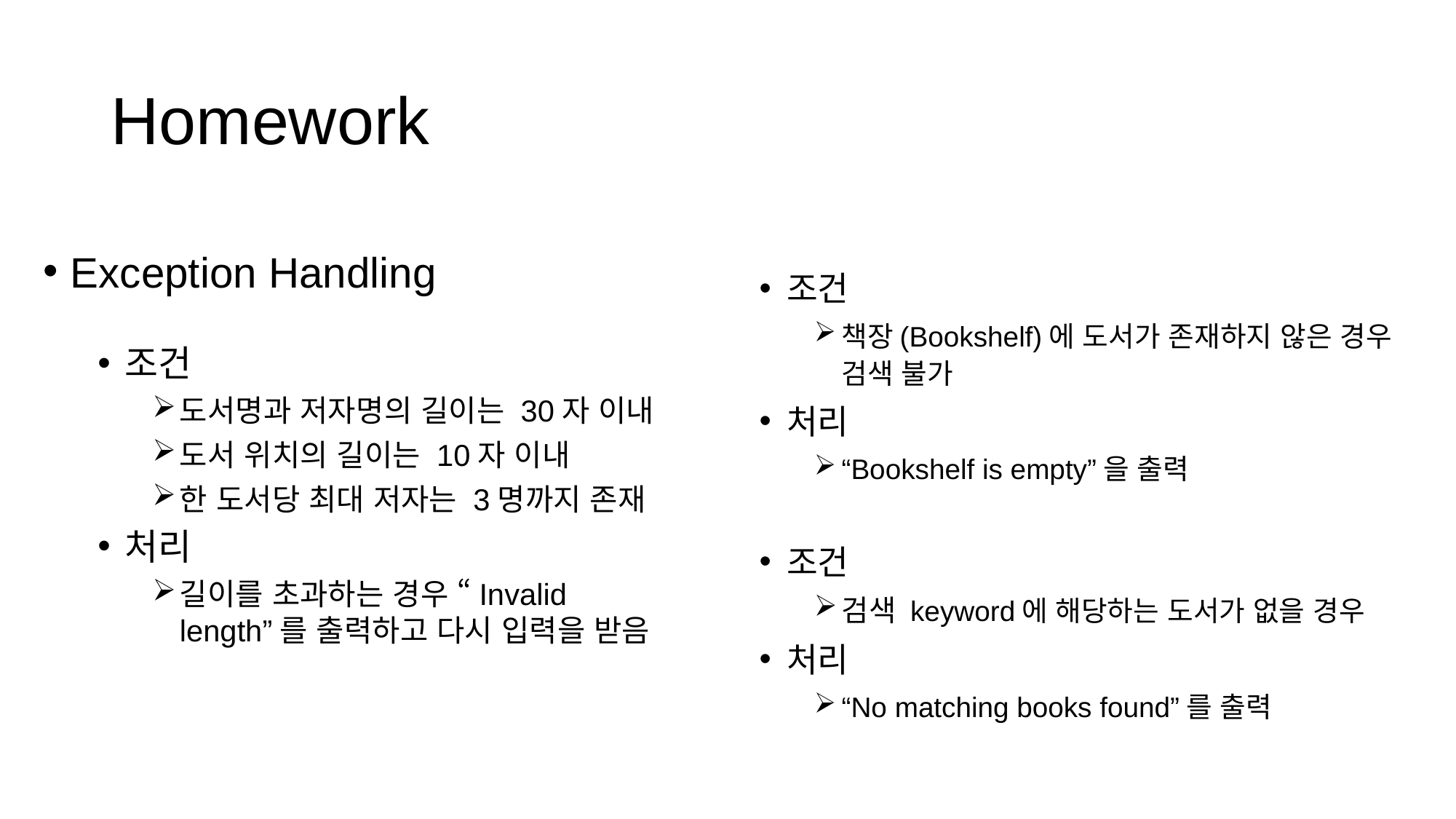

# Homework

조건
책장(Bookshelf)에 도서가 존재하지 않은 경우 검색 불가
처리
“Bookshelf is empty”을 출력

조건
검색 keyword에 해당하는 도서가 없을 경우
처리
“No matching books found”를 출력
Exception Handling

조건
도서명과 저자명의 길이는 30자 이내
도서 위치의 길이는 10자 이내
한 도서당 최대 저자는 3명까지 존재
처리
길이를 초과하는 경우 “Invalid length”를 출력하고 다시 입력을 받음